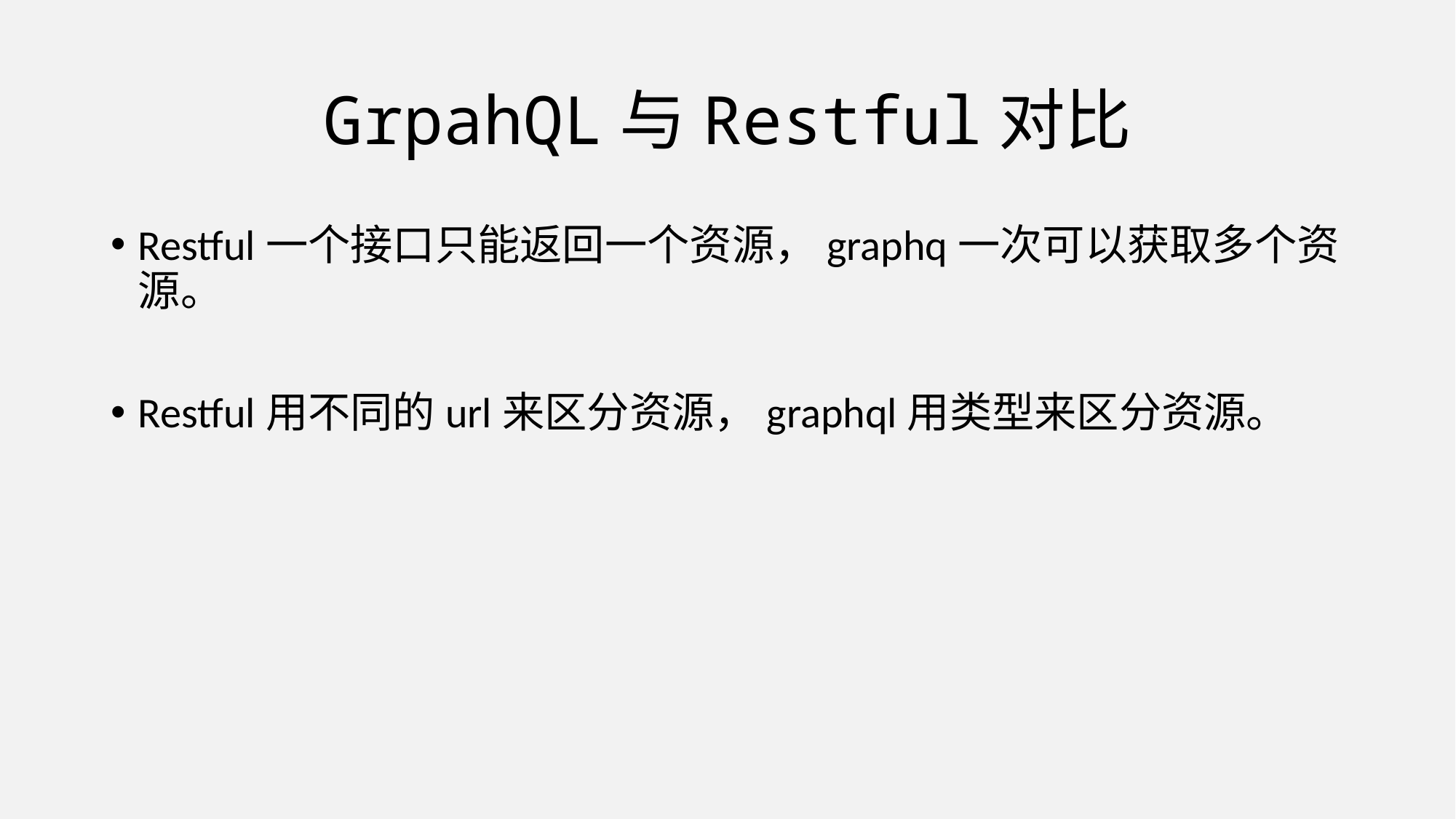

# GrpahQL与Restful对比
Restful一个接口只能返回一个资源，graphq一次可以获取多个资源。

Restful用不同的url来区分资源，graphql用类型来区分资源。